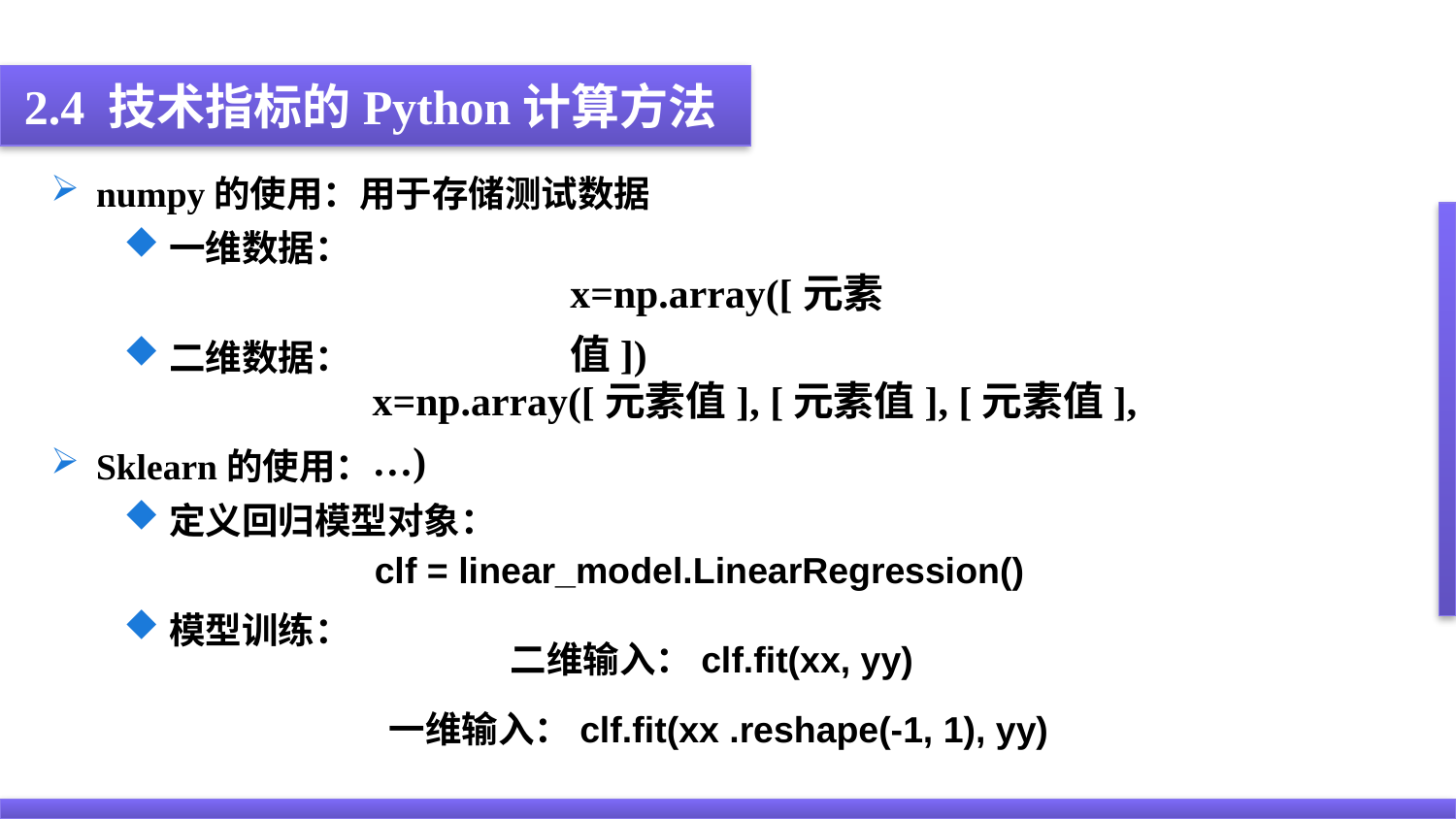

2.4 技术指标的Python计算方法
numpy的使用：用于存储测试数据
一维数据：

二维数据：

Sklearn的使用：
定义回归模型对象：

模型训练：

x=np.array([元素值])
x=np.array([元素值], [元素值], [元素值], …)
clf = linear_model.LinearRegression()
二维输入：clf.fit(xx, yy)
一维输入：clf.fit(xx .reshape(-1, 1), yy)